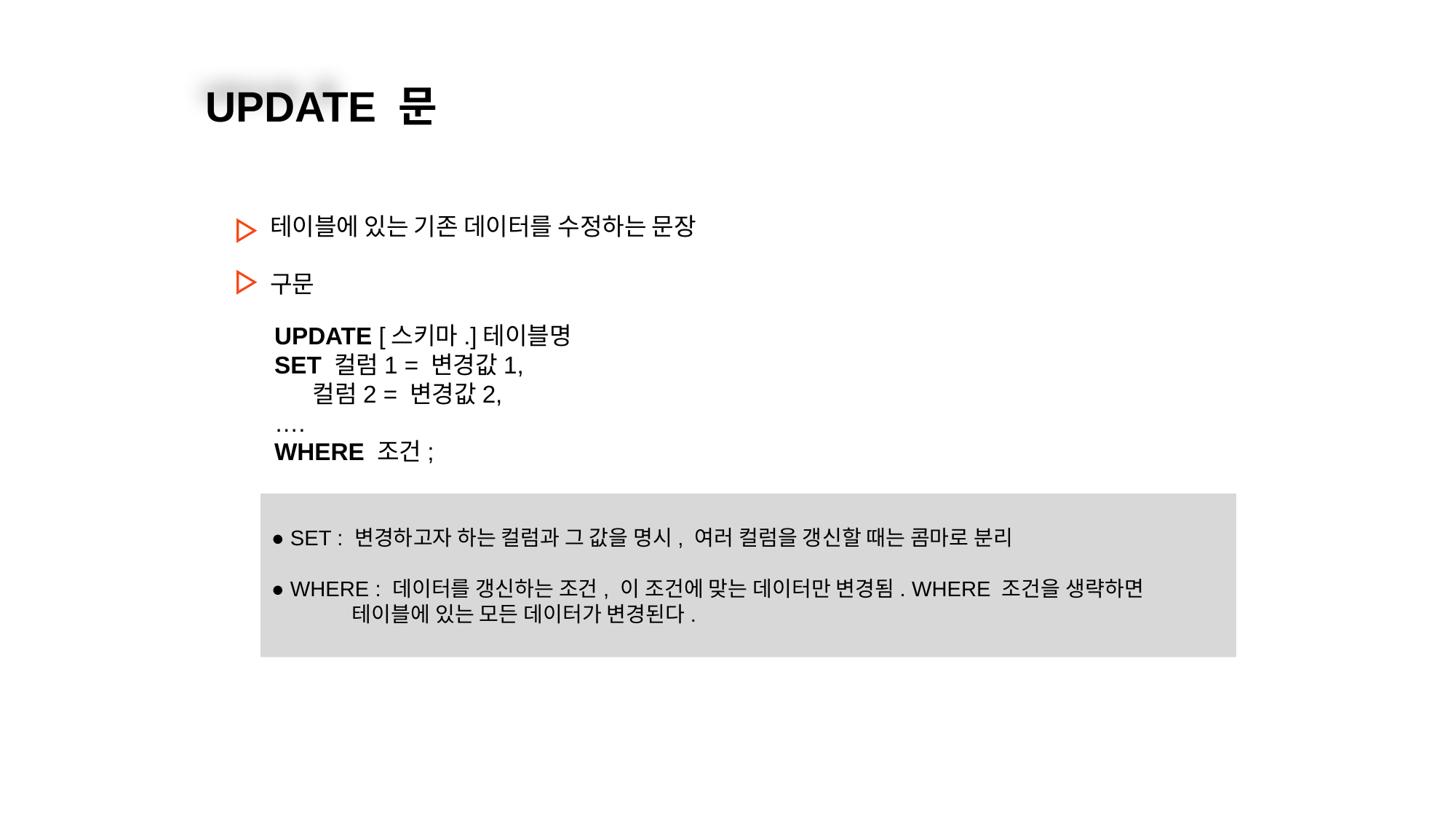

03
UPDATE 문

테이블에 있는 기존 데이터를 수정하는 문장

구문

UPDATE [스키마.]테이블명
SET 컬럼1 = 변경값1,
      컬럼2 = 변경값2,
….
WHERE 조건;

● SET : 변경하고자 하는 컬럼과 그 값을 명시, 여러 컬럼을 갱신할 때는 콤마로 분리

● WHERE : 데이터를 갱신하는 조건, 이 조건에 맞는 데이터만 변경됨. WHERE 조건을 생략하면
                테이블에 있는 모든 데이터가 변경된다.